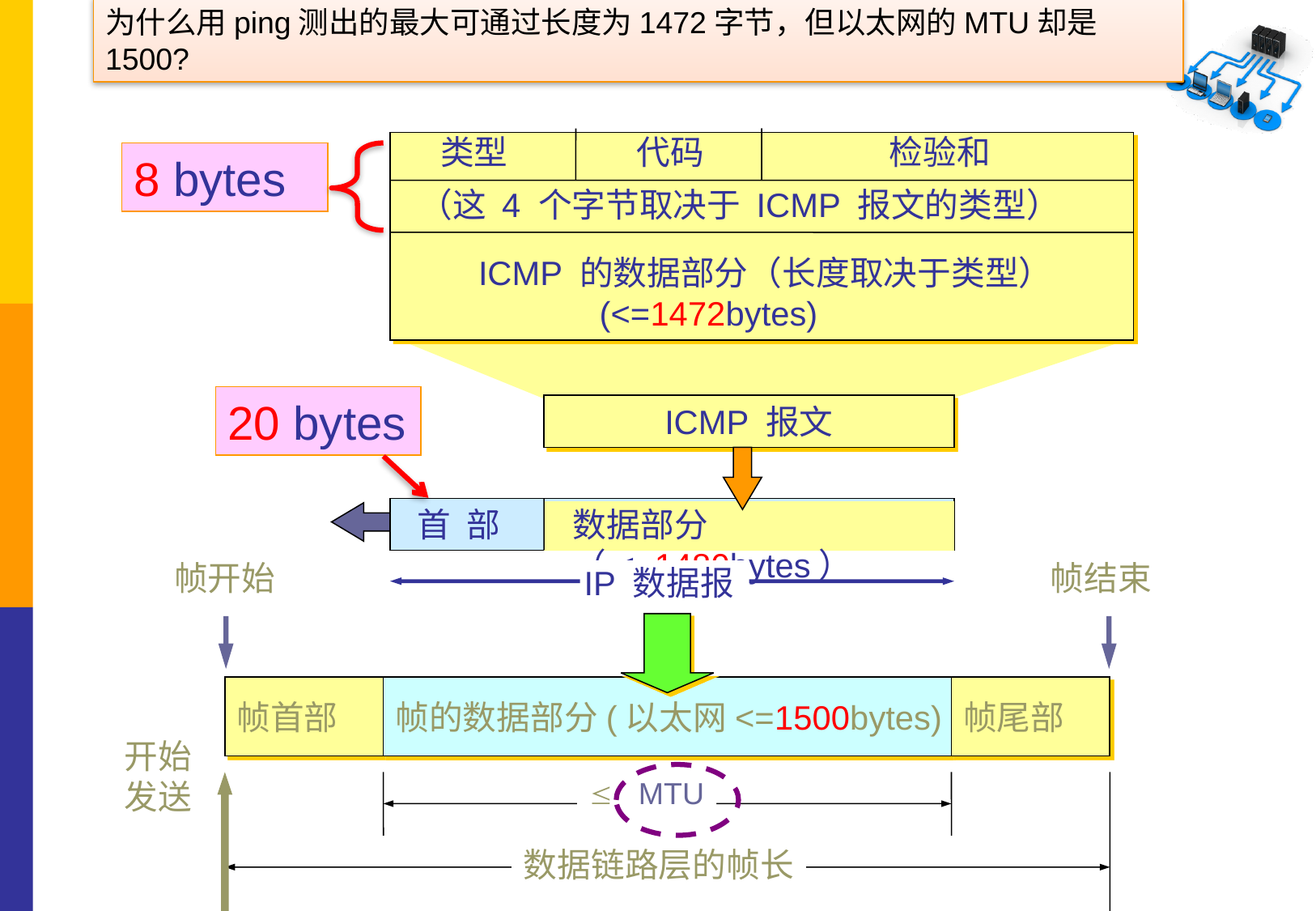

为什么用ping测出的最大可通过长度为1472字节，但以太网的MTU却是1500?
类型
代码
检验和

8 bytes

（这 4 个字节取决于 ICMP 报文的类型）
ICMP 的数据部分（长度取决于类型）
             (<=1472bytes)

20 bytes
ICMP 报文

首  部
数据部分（<=1480bytes）

帧开始
帧结束
IP 数据报

帧首部
帧的数据部分(以太网<=1500bytes)
帧尾部
开始
发送

≤   MTU

数据链路层的帧长